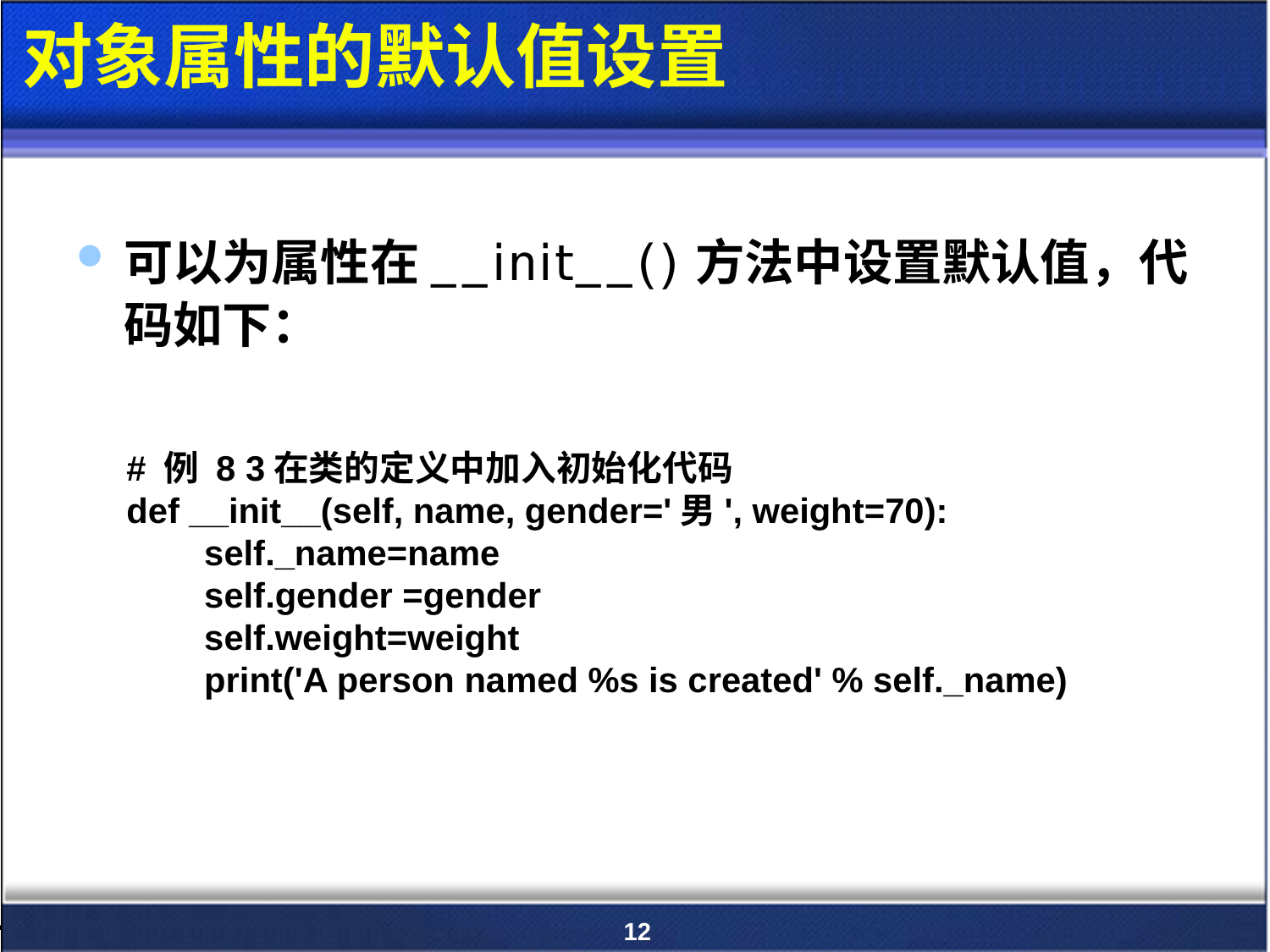

# 对象属性的默认值设置
可以为属性在__init__()方法中设置默认值，代码如下：
# 例 8 3在类的定义中加入初始化代码
def __init__(self, name, gender='男', weight=70):
        self._name=name
        self.gender =gender
        self.weight=weight
        print('A person named %s is created' % self._name)
12